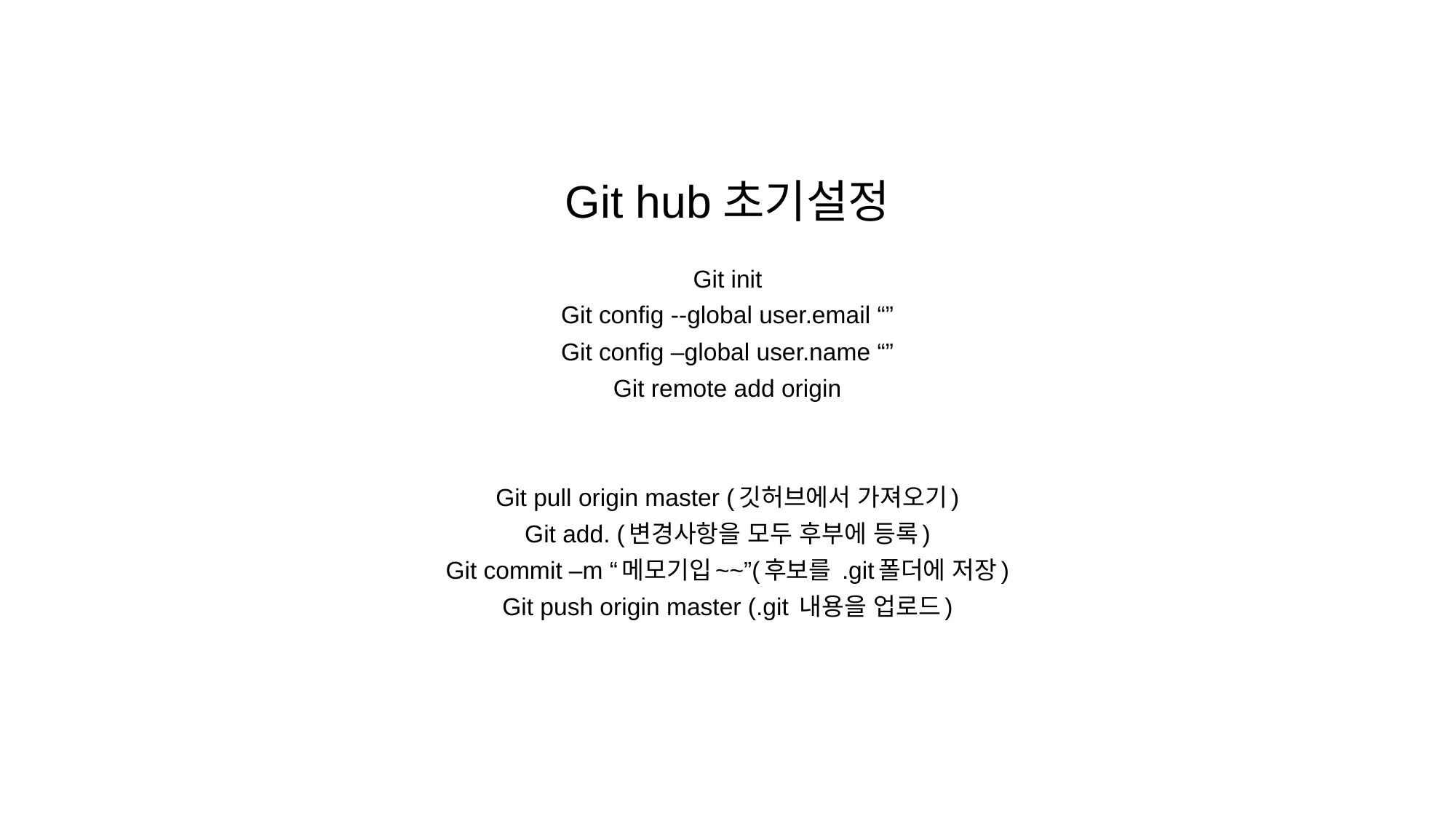

# Git hub초기설정
Git init
Git config --global user.email “”
Git config –global user.name “”
Git remote add origin

Git pull origin master (깃허브에서 가져오기)
Git add. (변경사항을 모두 후부에 등록)
Git commit –m “메모기입~~”(후보를 .git폴더에 저장)
Git push origin master (.git 내용을 업로드)